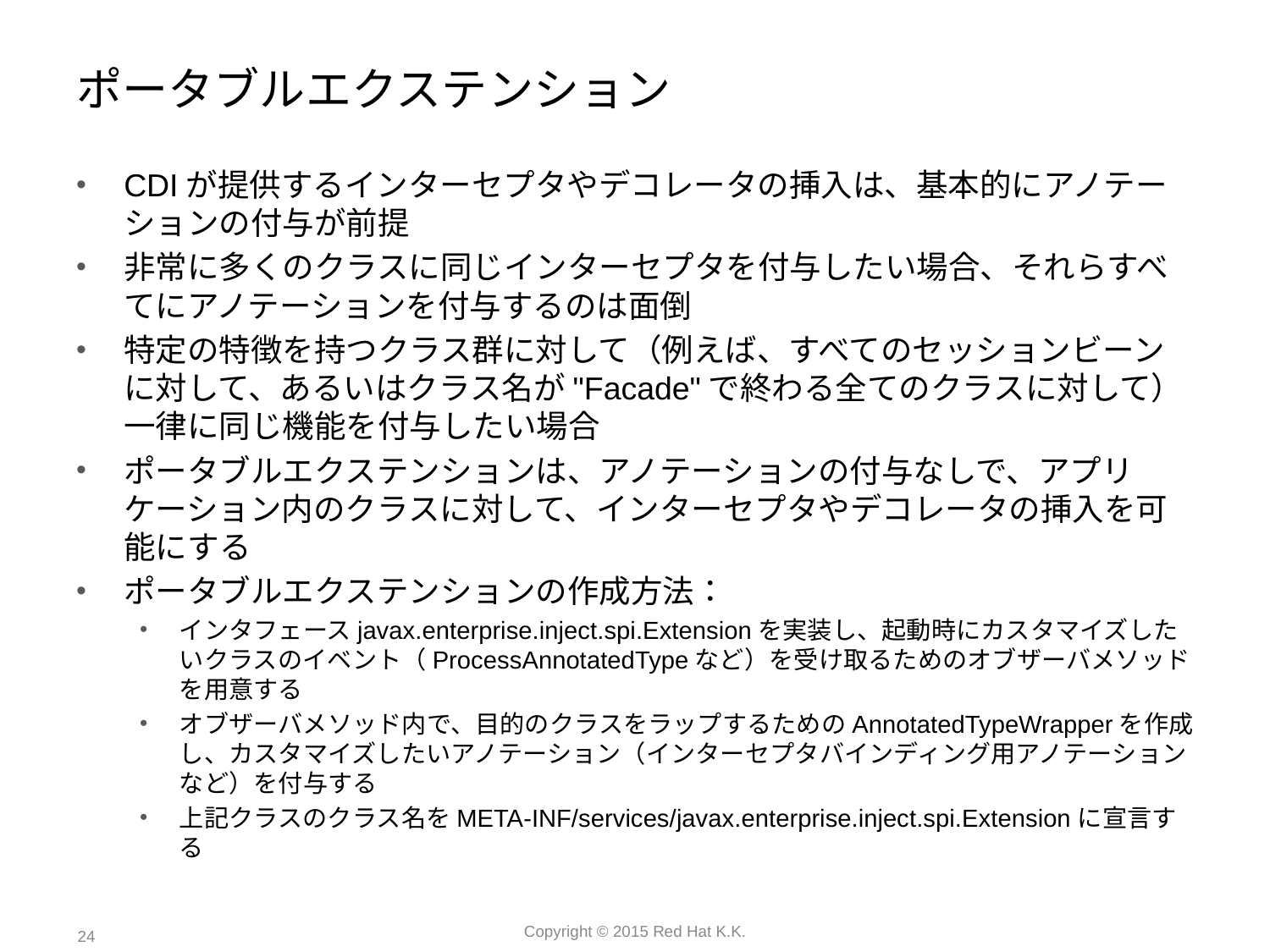

# ポータブルエクステンション
CDIが提供するインターセプタやデコレータの挿入は、基本的にアノテーションの付与が前提
非常に多くのクラスに同じインターセプタを付与したい場合、それらすべてにアノテーションを付与するのは面倒
特定の特徴を持つクラス群に対して（例えば、すべてのセッションビーンに対して、あるいはクラス名が"Facade"で終わる全てのクラスに対して）一律に同じ機能を付与したい場合
ポータブルエクステンションは、アノテーションの付与なしで、アプリケーション内のクラスに対して、インターセプタやデコレータの挿入を可能にする
ポータブルエクステンションの作成方法：
インタフェースjavax.enterprise.inject.spi.Extensionを実装し、起動時にカスタマイズしたいクラスのイベント（ProcessAnnotatedTypeなど）を受け取るためのオブザーバメソッドを用意する
オブザーバメソッド内で、目的のクラスをラップするためのAnnotatedTypeWrapperを作成し、カスタマイズしたいアノテーション（インターセプタバインディング用アノテーションなど）を付与する
上記クラスのクラス名をMETA-INF/services/javax.enterprise.inject.spi.Extensionに宣言する

24
Copyright © 2015 Red Hat K.K.